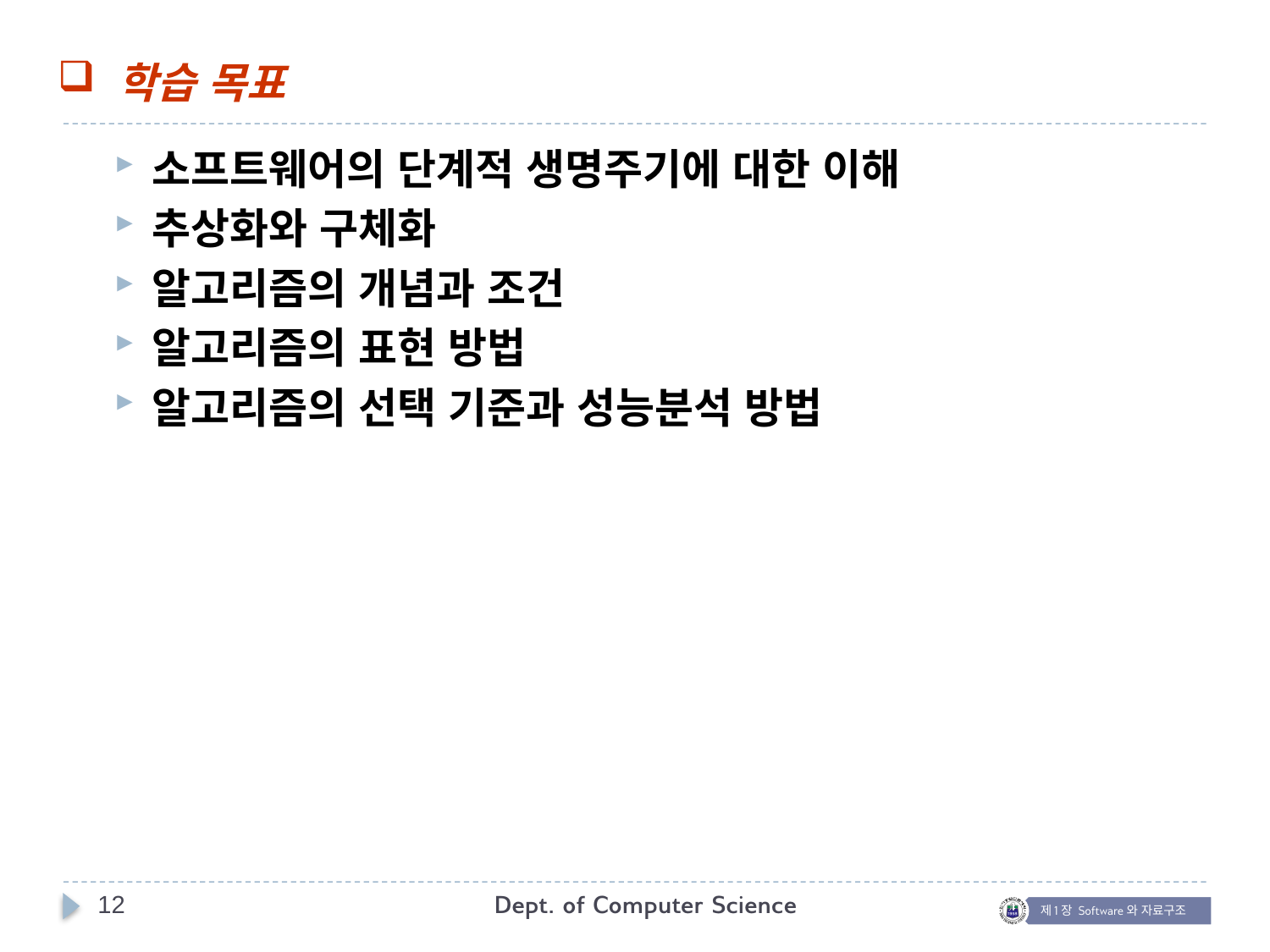

# 학습 목표
소프트웨어의 단계적 생명주기에 대한 이해
추상화와 구체화
알고리즘의 개념과 조건
알고리즘의 표현 방법
알고리즘의 선택 기준과 성능분석 방법

12
Dept. of Computer Science